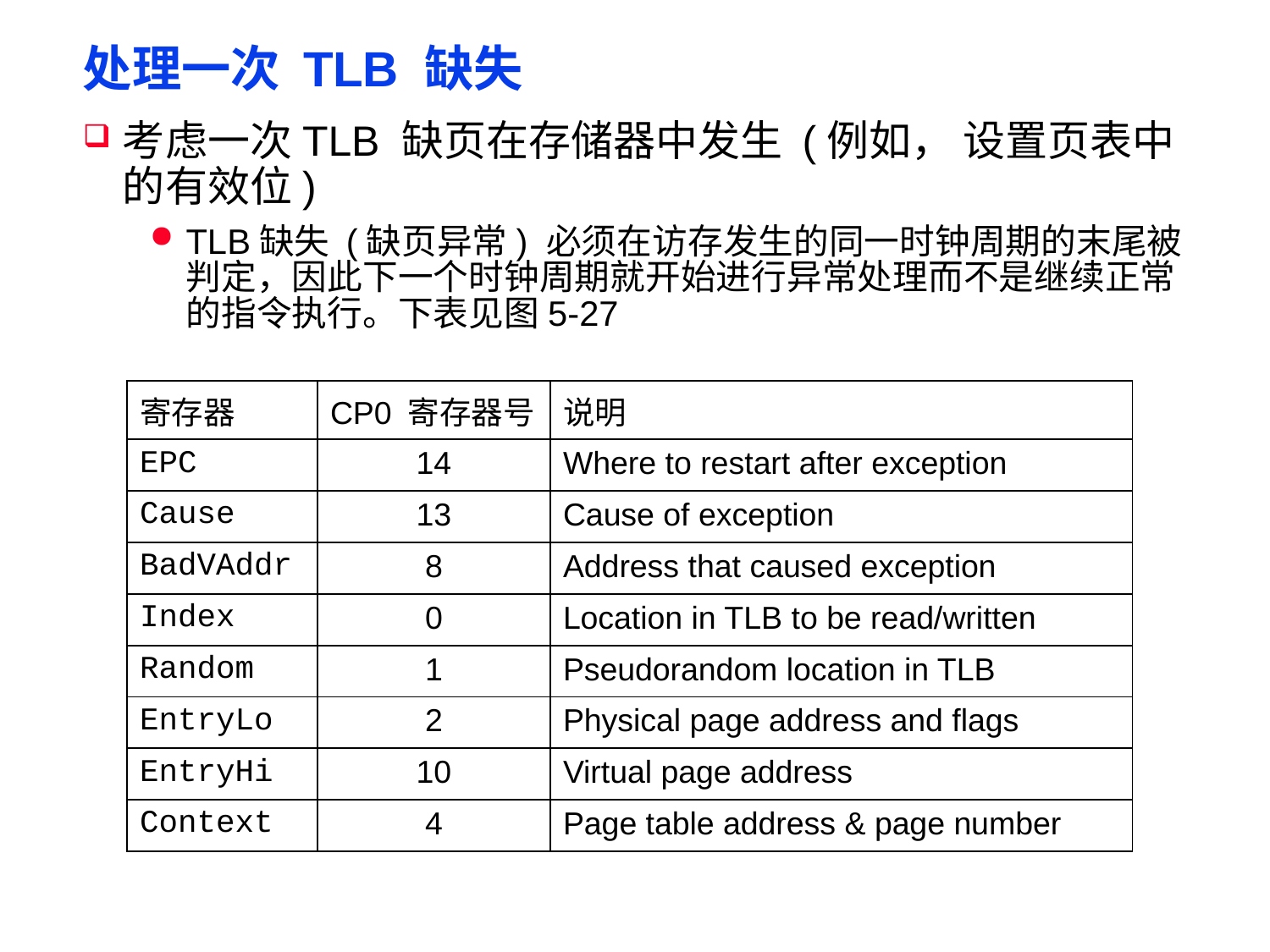

# 处理一次 TLB 缺失
考虑一次TLB 缺页在存储器中发生 (例如， 设置页表中的有效位)
TLB缺失 (缺页异常) 必须在访存发生的同一时钟周期的末尾被判定，因此下一个时钟周期就开始进行异常处理而不是继续正常的指令执行。下表见图5-27
| 寄存器 | CP0 寄存器号 | 说明 |
| --- | --- | --- |
| EPC | 14 | Where to restart after exception |
| Cause | 13 | Cause of exception |
| BadVAddr | 8 | Address that caused exception |
| Index | 0 | Location in TLB to be read/written |
| Random | 1 | Pseudorandom location in TLB |
| EntryLo | 2 | Physical page address and flags |
| EntryHi | 10 | Virtual page address |
| Context | 4 | Page table address & page number |